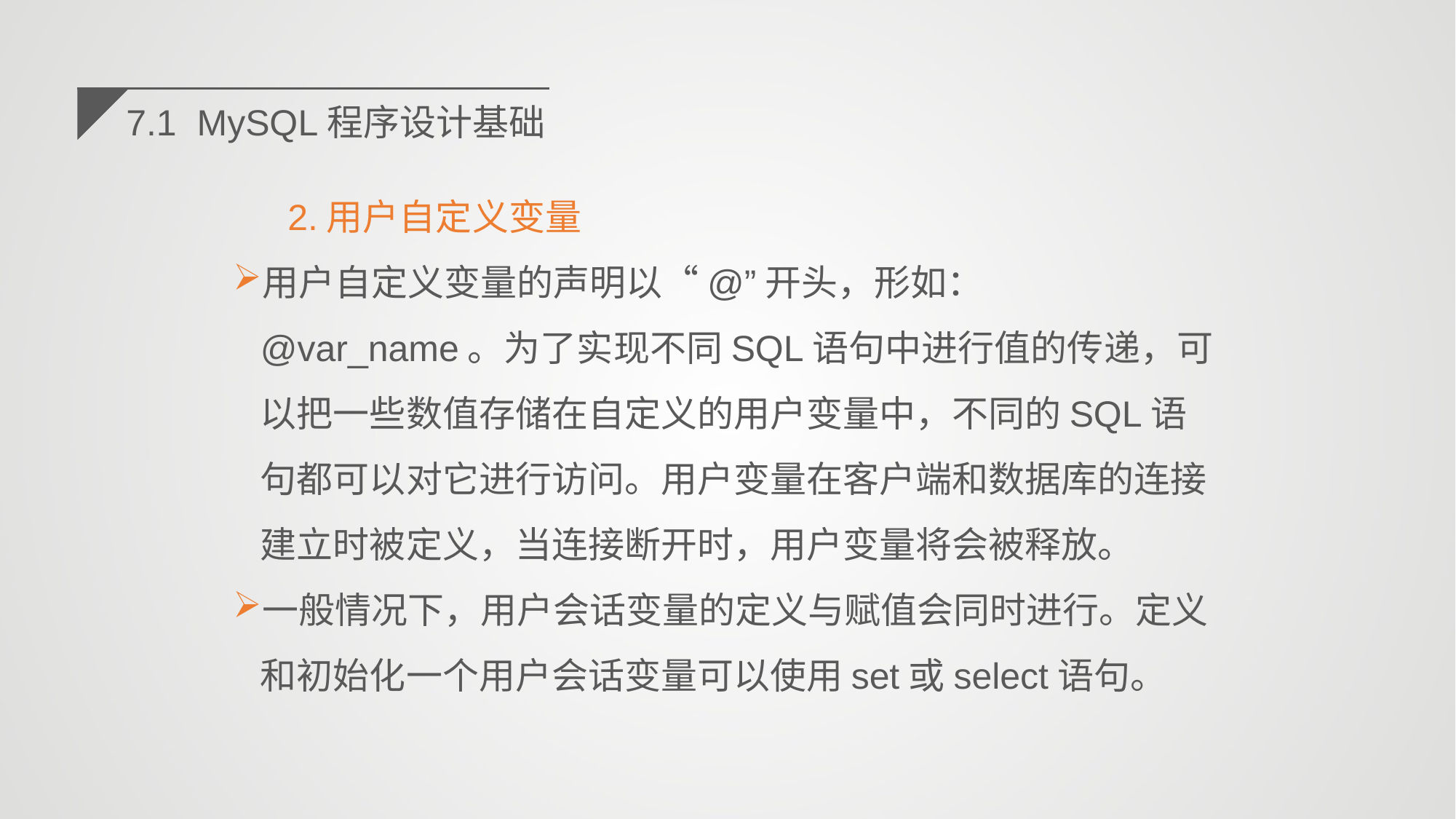

7.1  MySQL程序设计基础

2.用户自定义变量
用户自定义变量的声明以“@”开头，形如：@var_name。为了实现不同SQL语句中进行值的传递，可以把一些数值存储在自定义的用户变量中，不同的SQL语句都可以对它进行访问。用户变量在客户端和数据库的连接建立时被定义，当连接断开时，用户变量将会被释放。
一般情况下，用户会话变量的定义与赋值会同时进行。定义和初始化一个用户会话变量可以使用set或select语句。